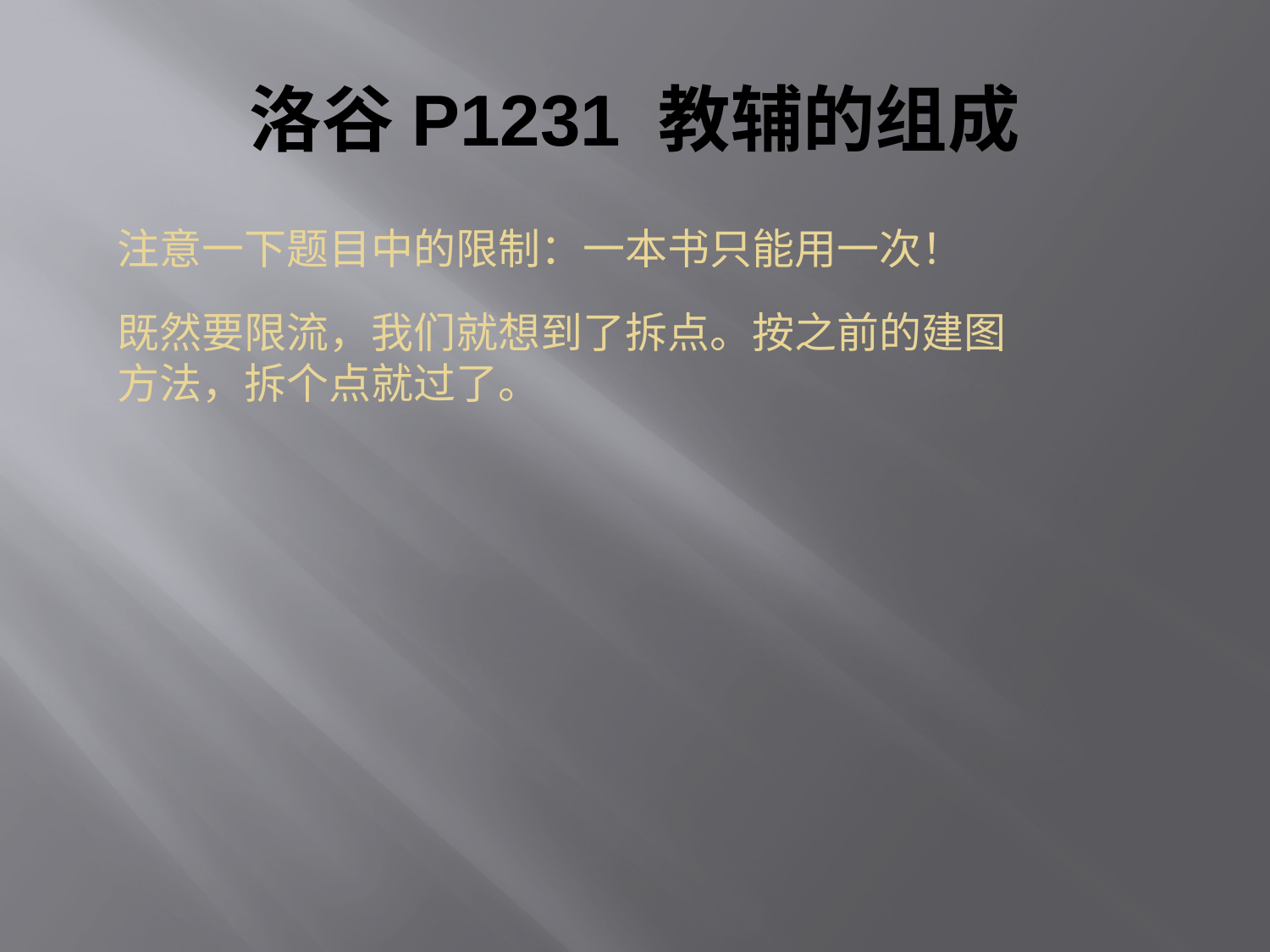

# 洛谷P1231 教辅的组成
注意一下题目中的限制：一本书只能用一次！
既然要限流，我们就想到了拆点。按之前的建图方法，拆个点就过了。